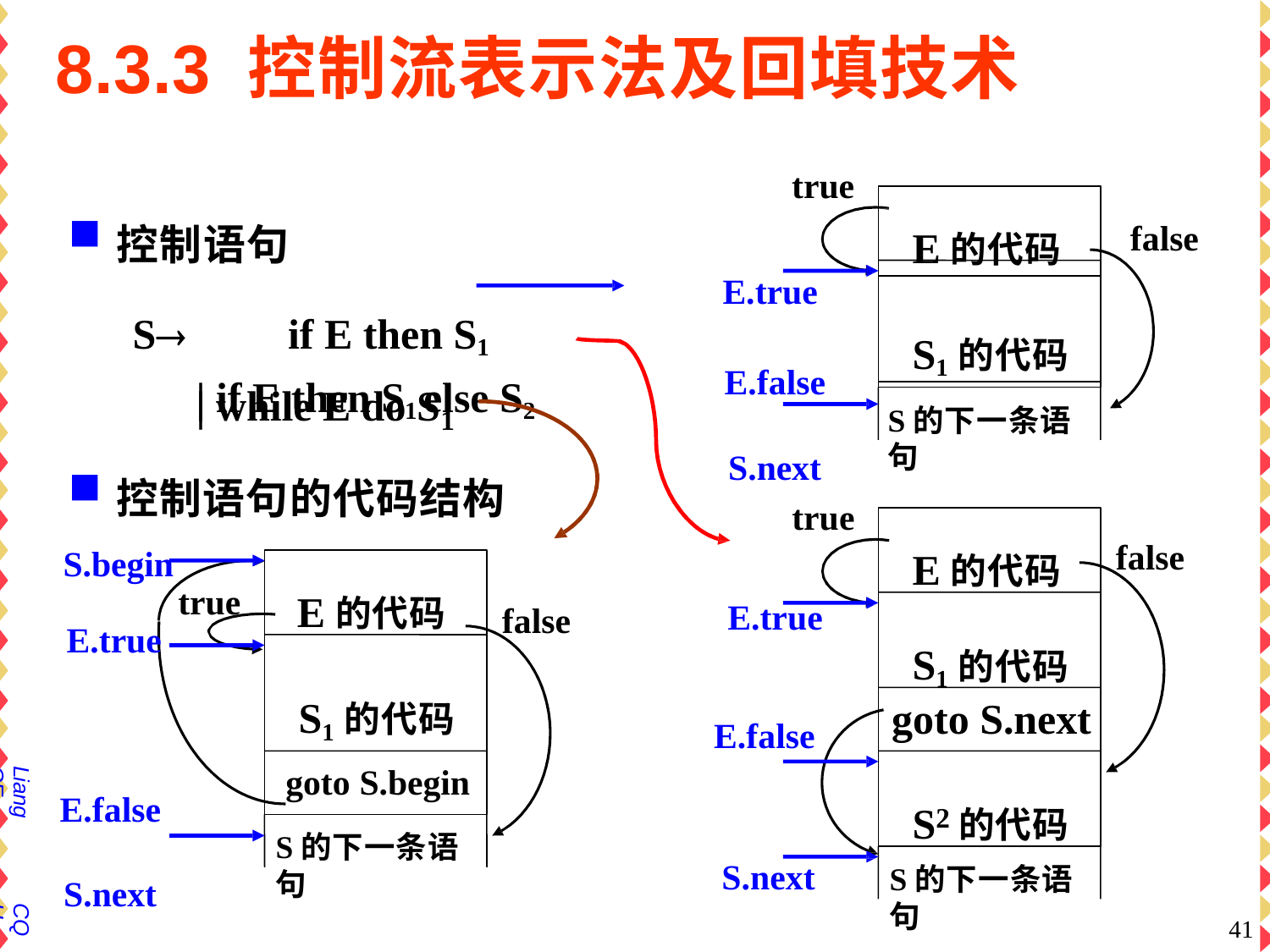

# 8.3.3 控制流表示法及回填技术
true
控制语句
S→	if E then S1
| if E then S1 else S2

E的代码

false

S1的代码

E.true

E.false  S.next
| while E do S

S的下一条语句

1
控制语句的代码结构
S.begin
true

E的代码
false

E的代码
true

E.true
false

E.true
S1的代码

S1的代码

goto S.next

E.false

goto S.begin
S的下一条语句
Liang GE
S 的代码
E.false  S.next
2

S.next
S的下一条语句
CQU
41